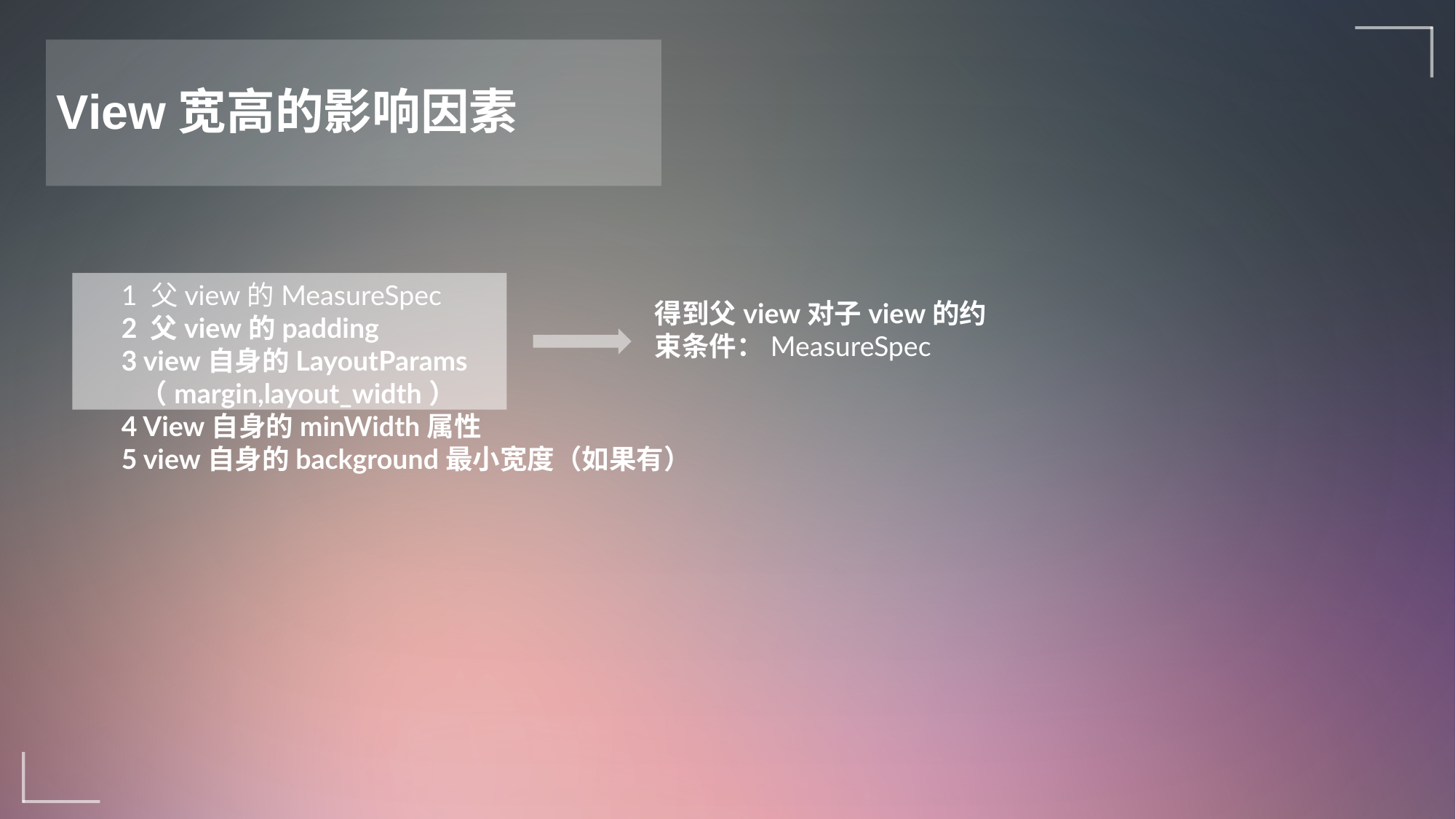

View宽高的影响因素

1 父view的MeasureSpec
2 父view的padding
3 view自身的LayoutParams
  （margin,layout_width）
4 View自身的minWidth属性
5 view自身的background最小宽度（如果有）
得到父view对子view的约束条件：MeasureSpec